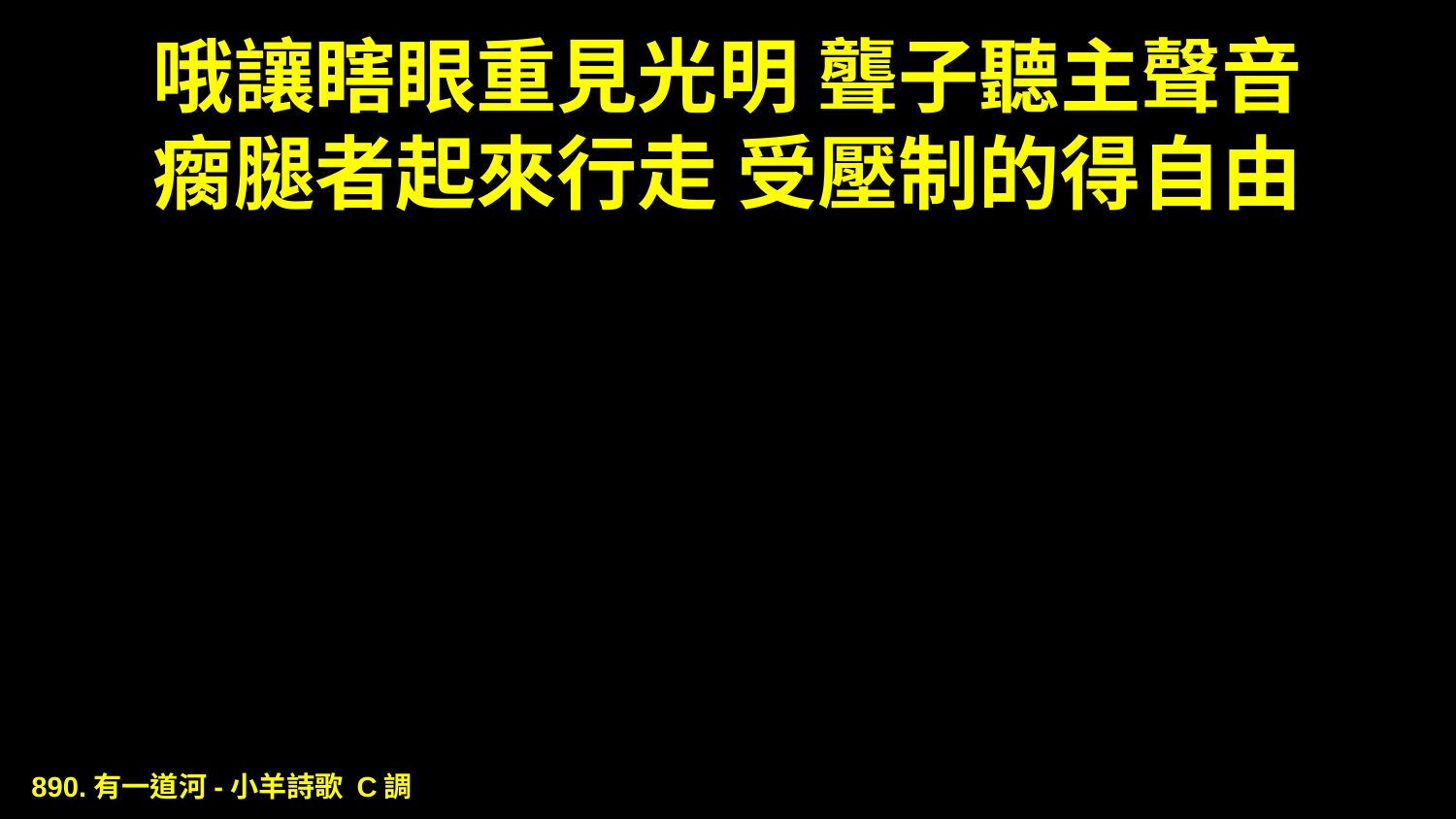

# 哦讓瞎眼重見光明 聾子聽主聲音 瘸腿者起來行走 受壓制的得自由
890.有一道河-小羊詩歌 C調